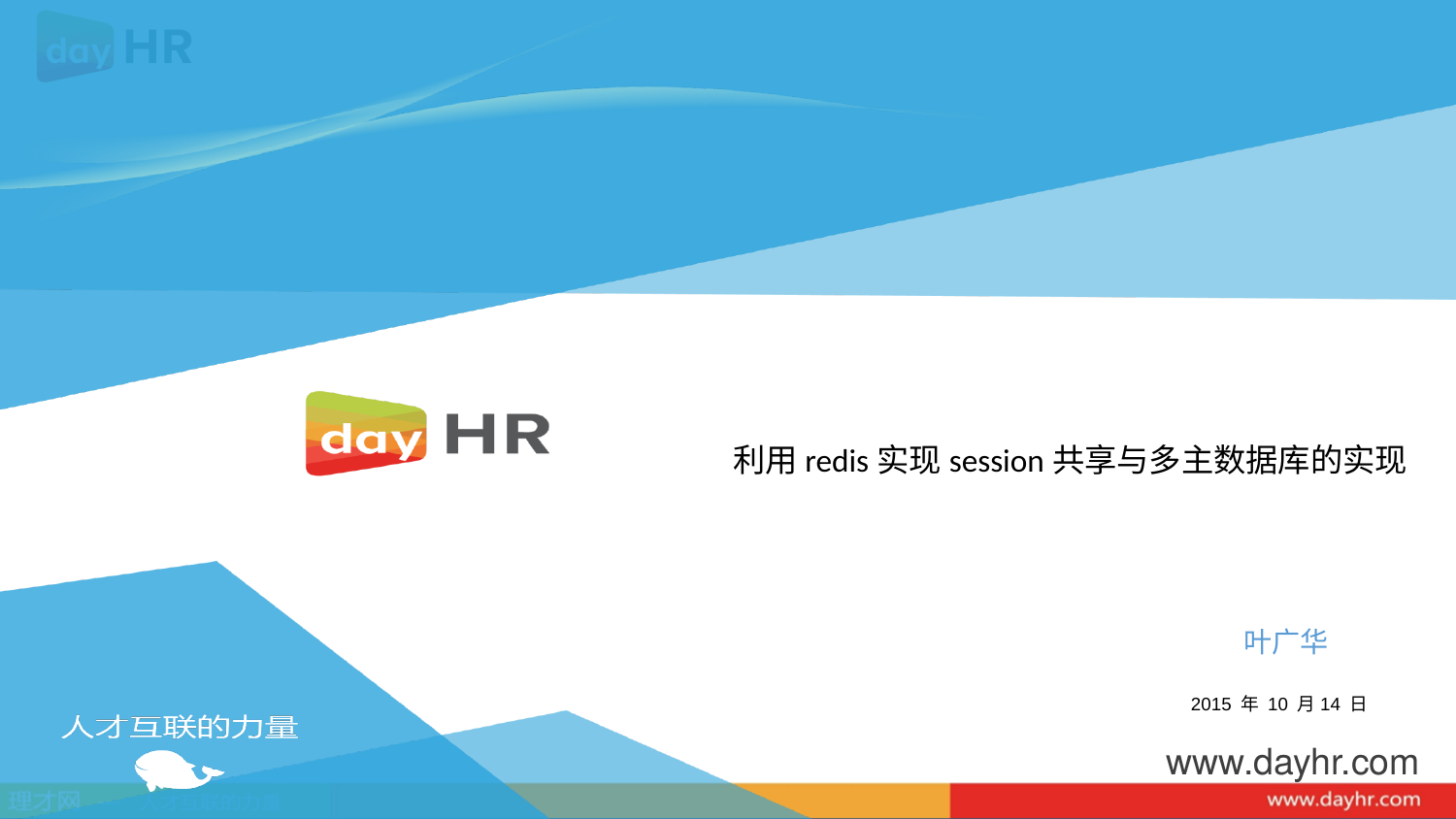

# 利用redis实现session共享与多主数据库的实现
 叶广华

2015 年 10 月14 日